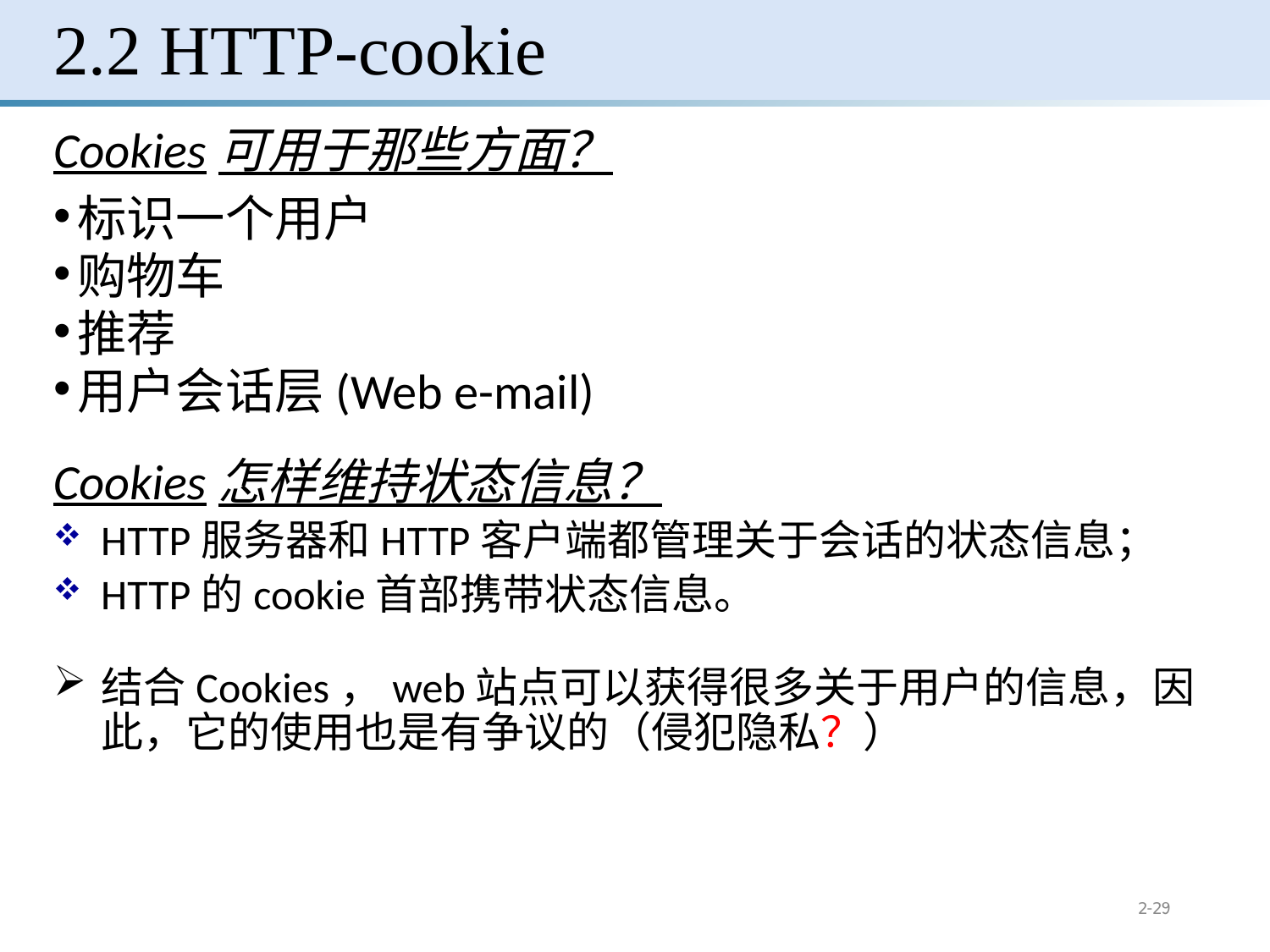

2.2 HTTP-cookie
Cookies可用于那些方面？
标识一个用户
购物车
推荐
用户会话层(Web e-mail)
Cookies怎样维持状态信息？
HTTP服务器和HTTP客户端都管理关于会话的状态信息；
HTTP的cookie首部携带状态信息。
# 结合Cookies，web站点可以获得很多关于用户的信息，因此，它的使用也是有争议的（侵犯隐私？）
2-29